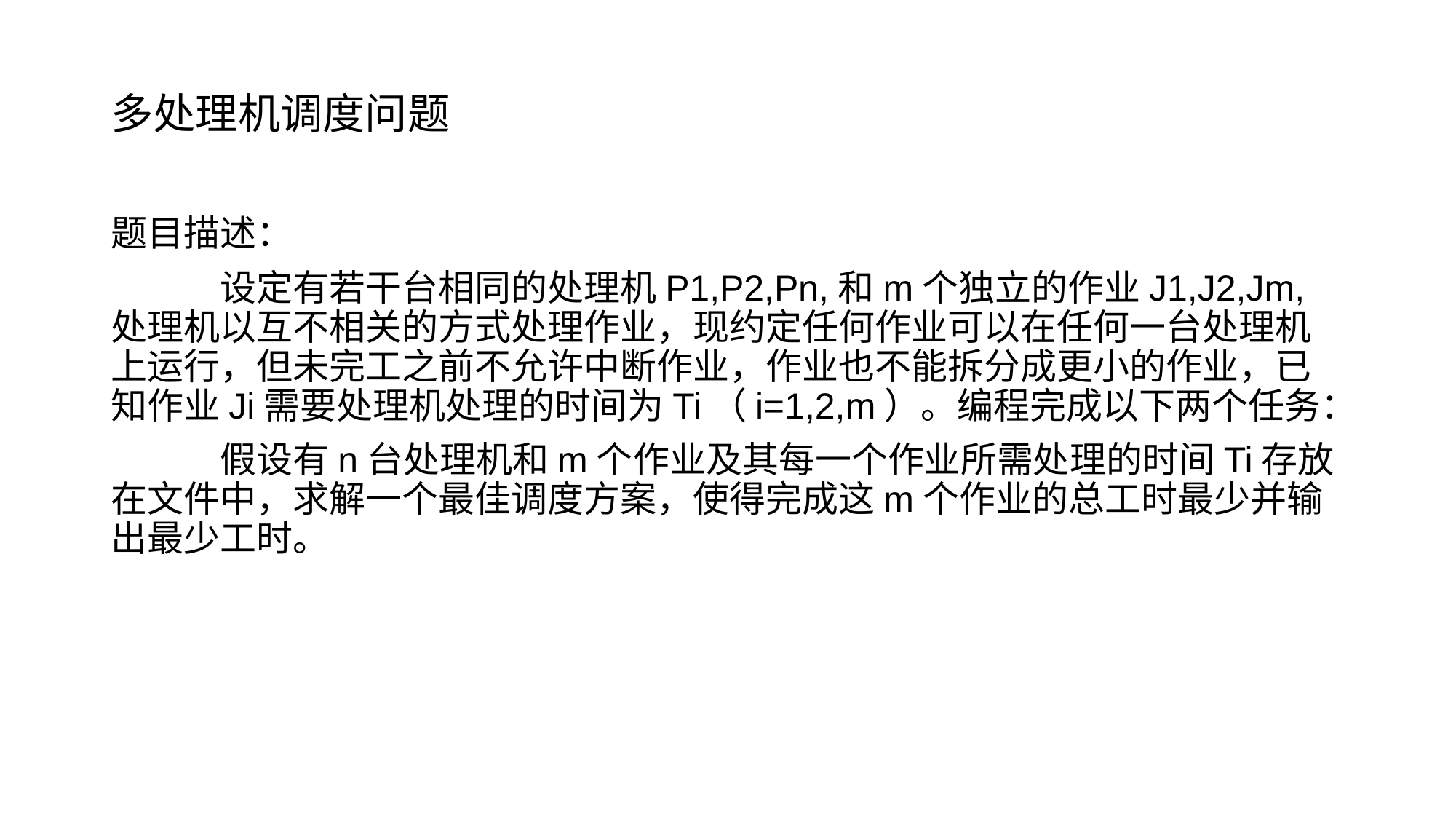

多处理机调度问题

题目描述：
	设定有若干台相同的处理机P1,P2,Pn,和m个独立的作业J1,J2,Jm,处理机以互不相关的方式处理作业，现约定任何作业可以在任何一台处理机上运行，但未完工之前不允许中断作业，作业也不能拆分成更小的作业，已知作业Ji需要处理机处理的时间为Ti（i=1,2,m）。编程完成以下两个任务：
	假设有n台处理机和m个作业及其每一个作业所需处理的时间Ti存放在文件中，求解一个最佳调度方案，使得完成这m个作业的总工时最少并输出最少工时。